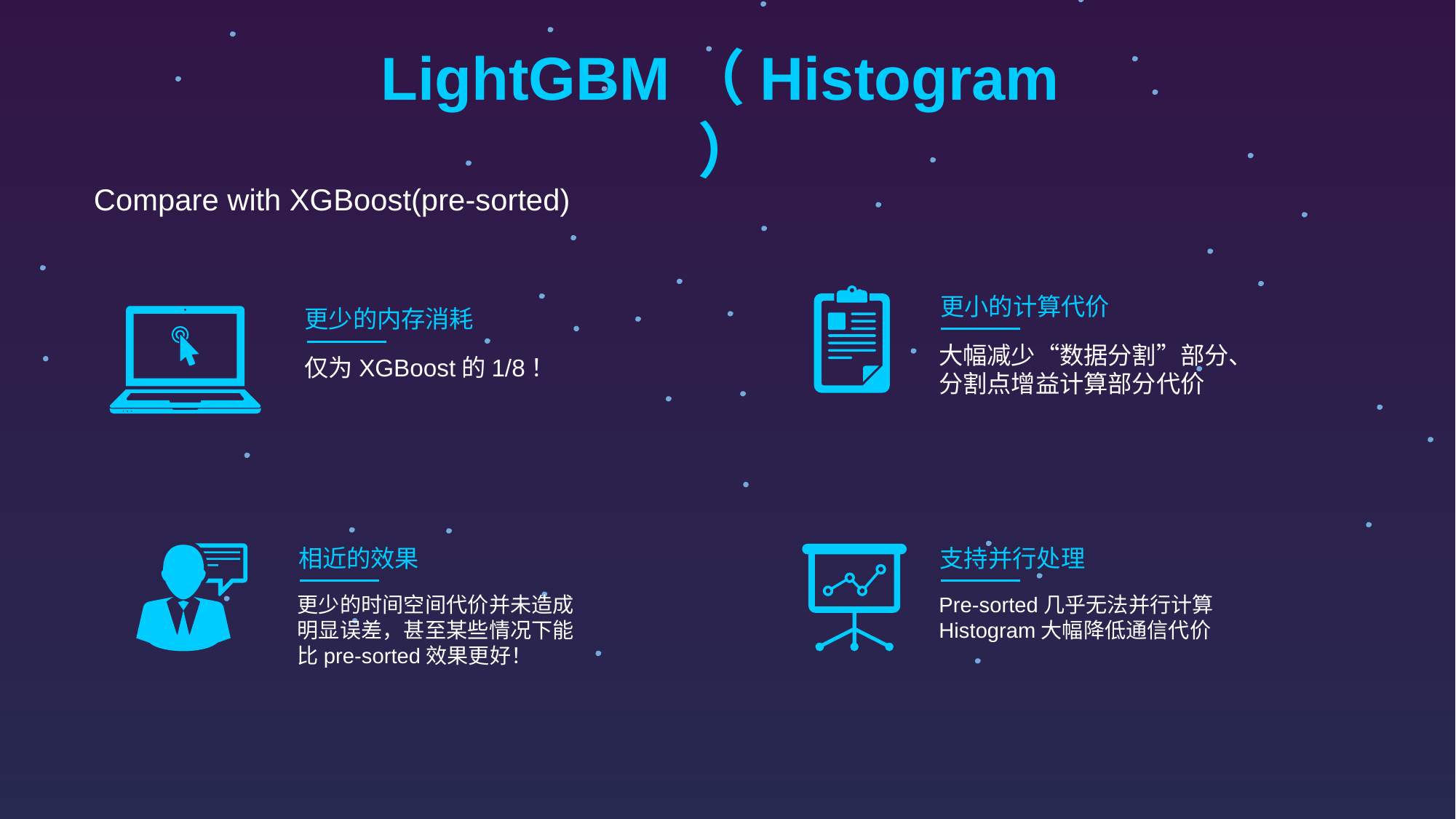

LightGBM（Histogram）
Compare with XGBoost(pre-sorted)

更小的计算代价
更少的内存消耗

大幅减少“数据分割”部分、分割点增益计算部分代价
仅为XGBoost的1/8！
相近的效果
支持并行处理

更少的时间空间代价并未造成明显误差，甚至某些情况下能比pre-sorted效果更好！
Pre-sorted几乎无法并行计算
Histogram大幅降低通信代价